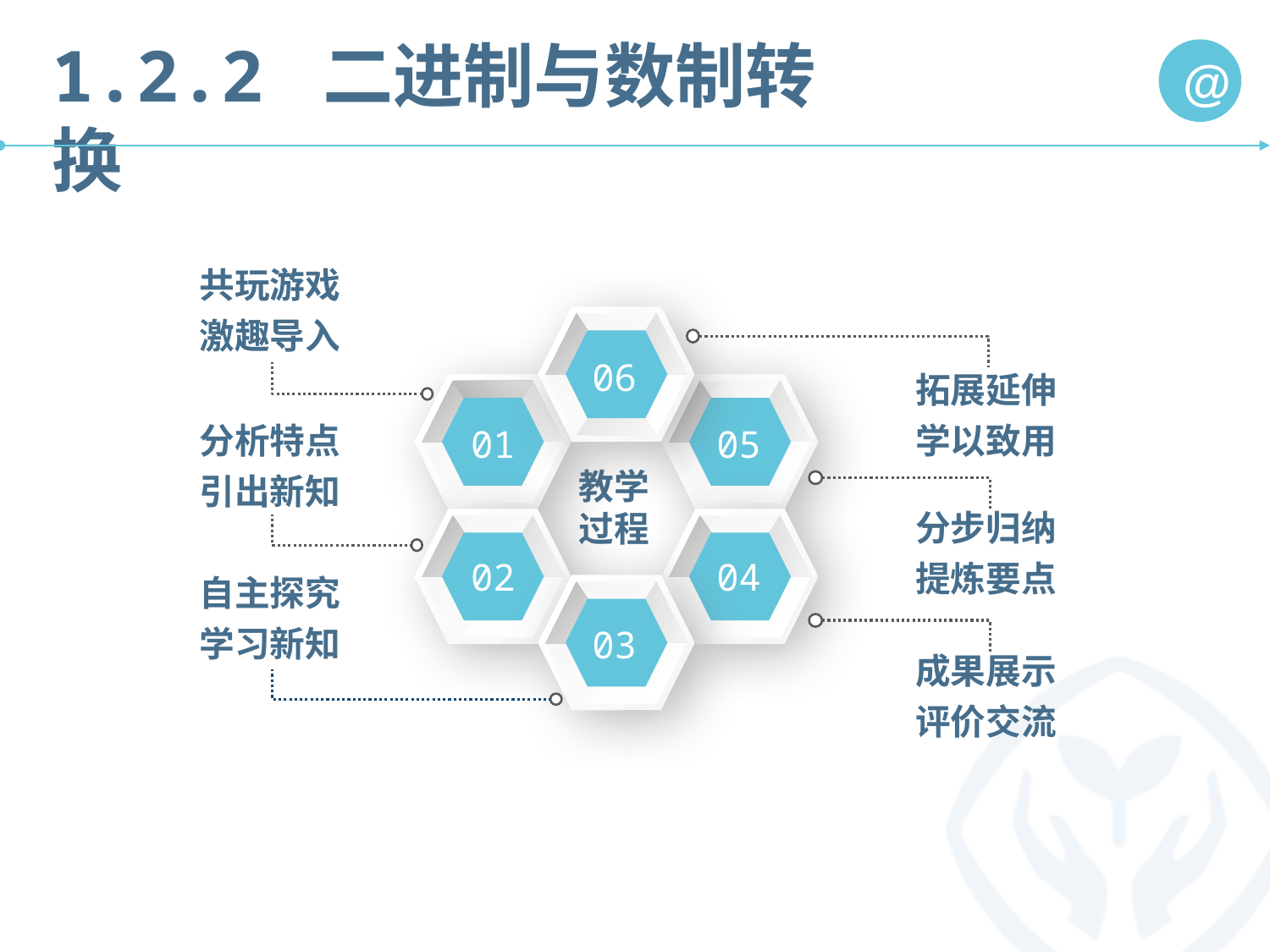

共玩游戏
激趣导入

06

拓展延伸
学以致用

01

05
分析特点
引出新知

教学
过程

分步归纳
提炼要点

02

04
自主探究
学习新知

03

成果展示
评价交流